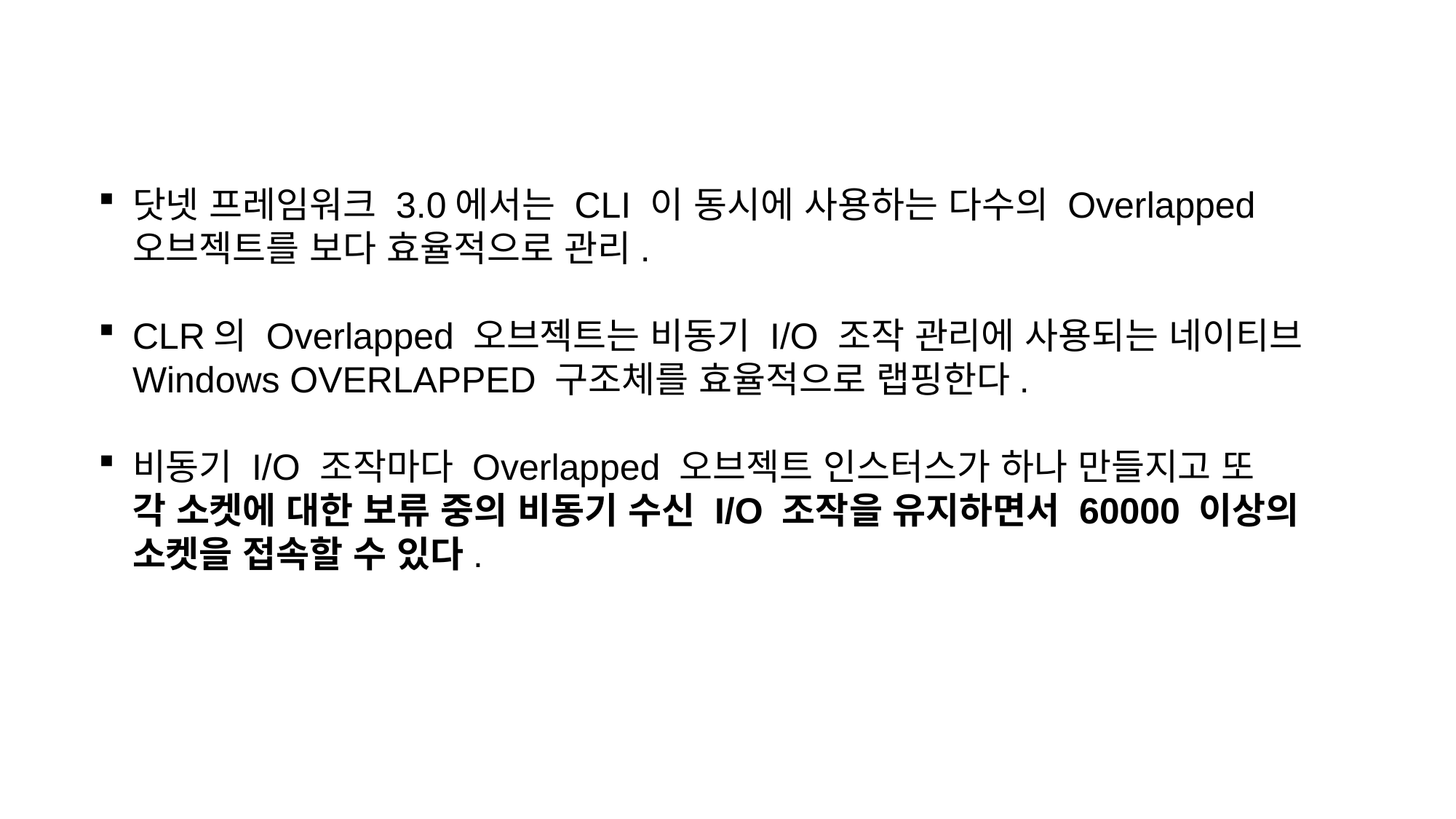

닷넷 프레임워크 3.0에서는 CLI 이 동시에 사용하는 다수의 Overlapped 오브젝트를 보다 효율적으로 관리.
CLR의 Overlapped 오브젝트는 비동기 I/O 조작 관리에 사용되는 네이티브 Windows OVERLAPPED 구조체를 효율적으로 랩핑한다.
비동기 I/O 조작마다 Overlapped 오브젝트 인스터스가 하나 만들지고 또
각 소켓에 대한 보류 중의 비동기 수신 I/O 조작을 유지하면서 60000 이상의 소켓을 접속할 수 있다.